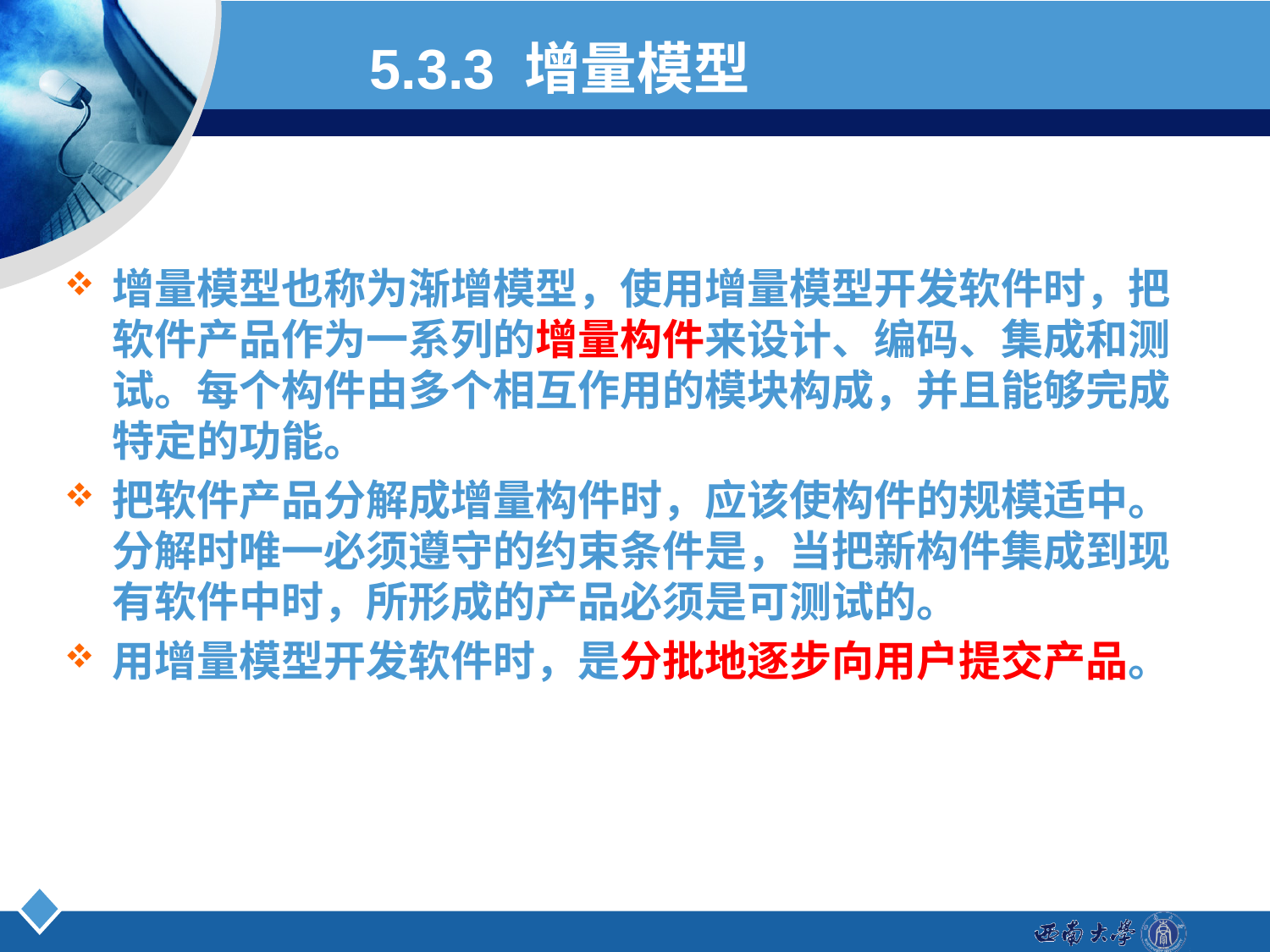

# 5.3.3 增量模型
增量模型也称为渐增模型，使用增量模型开发软件时，把软件产品作为一系列的增量构件来设计、编码、集成和测试。每个构件由多个相互作用的模块构成，并且能够完成特定的功能。
把软件产品分解成增量构件时，应该使构件的规模适中。分解时唯一必须遵守的约束条件是，当把新构件集成到现有软件中时，所形成的产品必须是可测试的。
用增量模型开发软件时，是分批地逐步向用户提交产品。